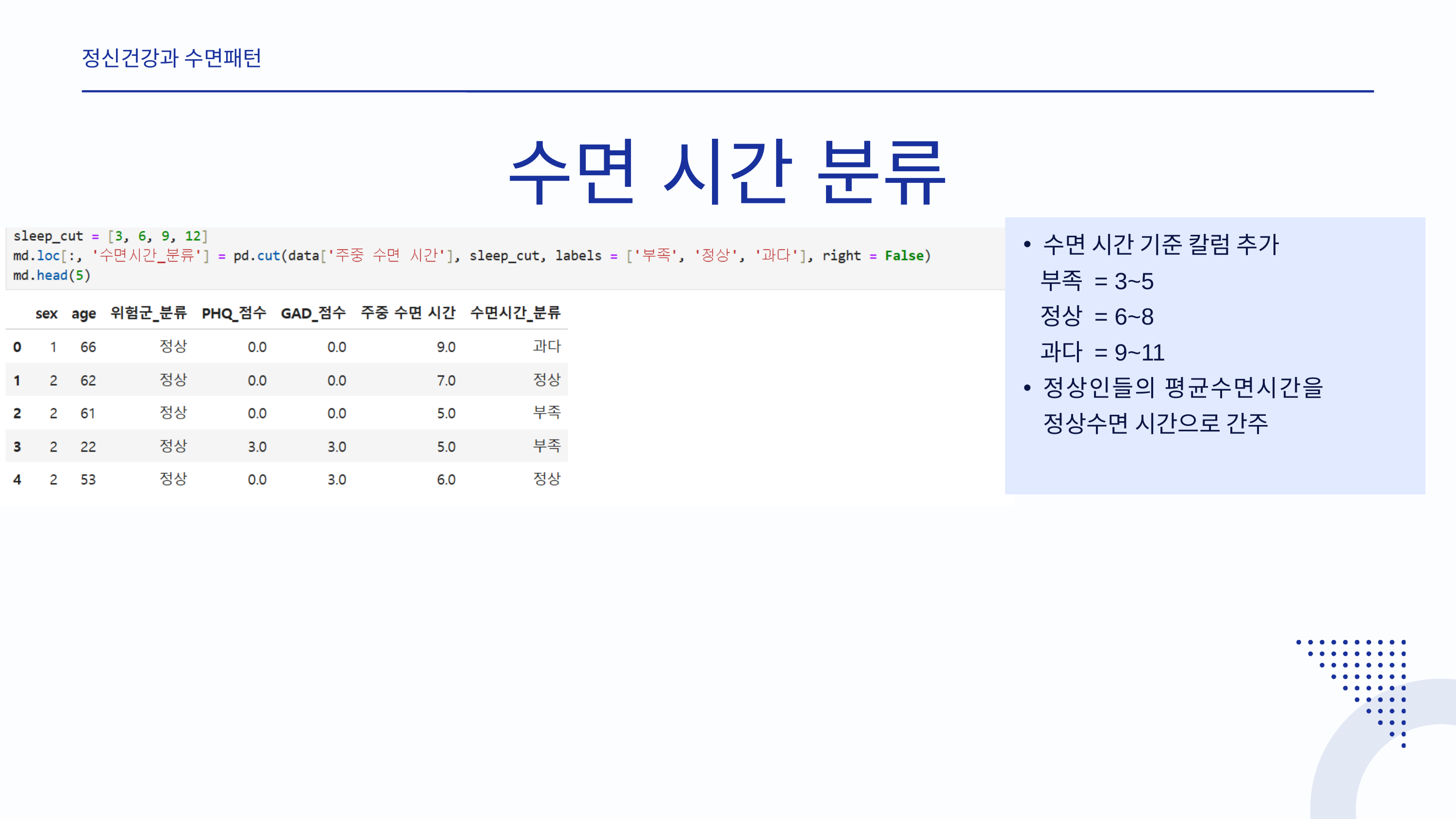

정신건강과 수면패턴

수면 시간 분류

수면 시간 기준 칼럼 추가
      부족 = 3~5
      정상 = 6~8
      과다 = 9~11
정상인들의 평균수면시간을 정상수면 시간으로 간주

카이제곱 검정